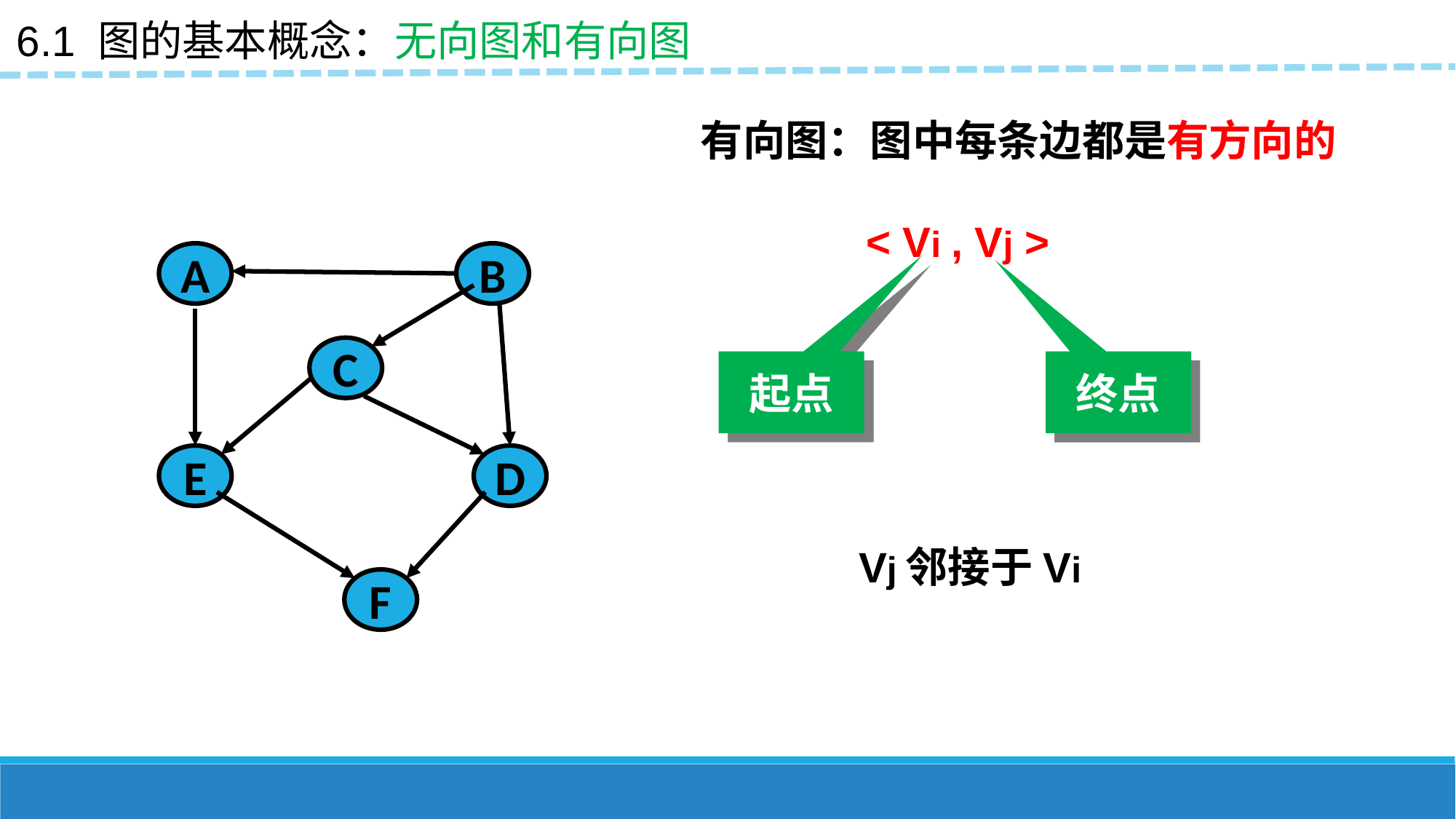

6.1 图的基本概念：无向图和有向图
有向图：图中每条边都是有方向的

              < Vi , Vj >
A
B
C
起点
终点
E
D
Vj邻接于Vi
F